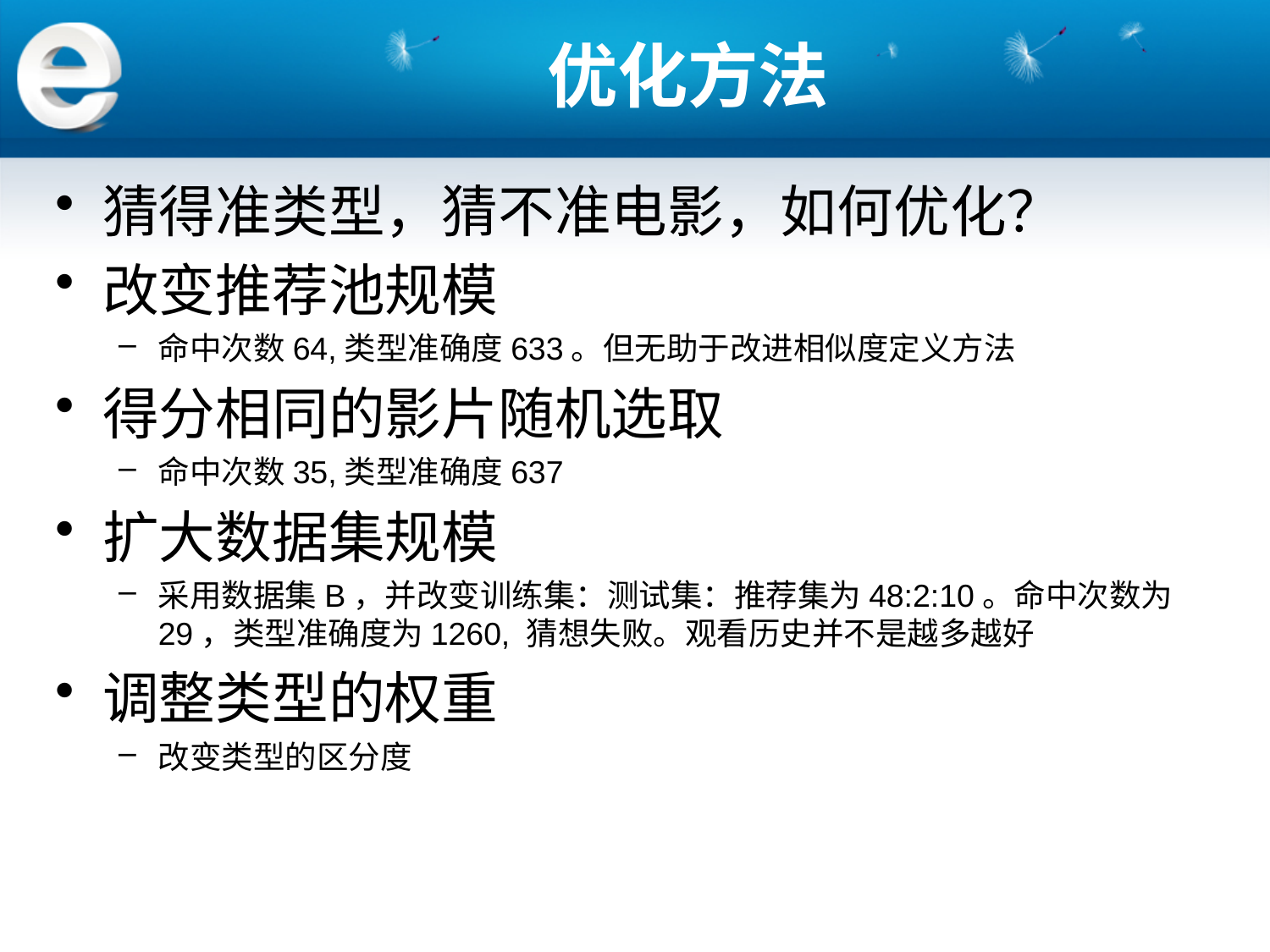

# 优化方法
猜得准类型，猜不准电影，如何优化？
改变推荐池规模
命中次数64,类型准确度633。但无助于改进相似度定义方法
得分相同的影片随机选取
命中次数35,类型准确度637
扩大数据集规模
采用数据集B，并改变训练集：测试集：推荐集为48:2:10。命中次数为29，类型准确度为1260, 猜想失败。观看历史并不是越多越好
调整类型的权重
改变类型的区分度